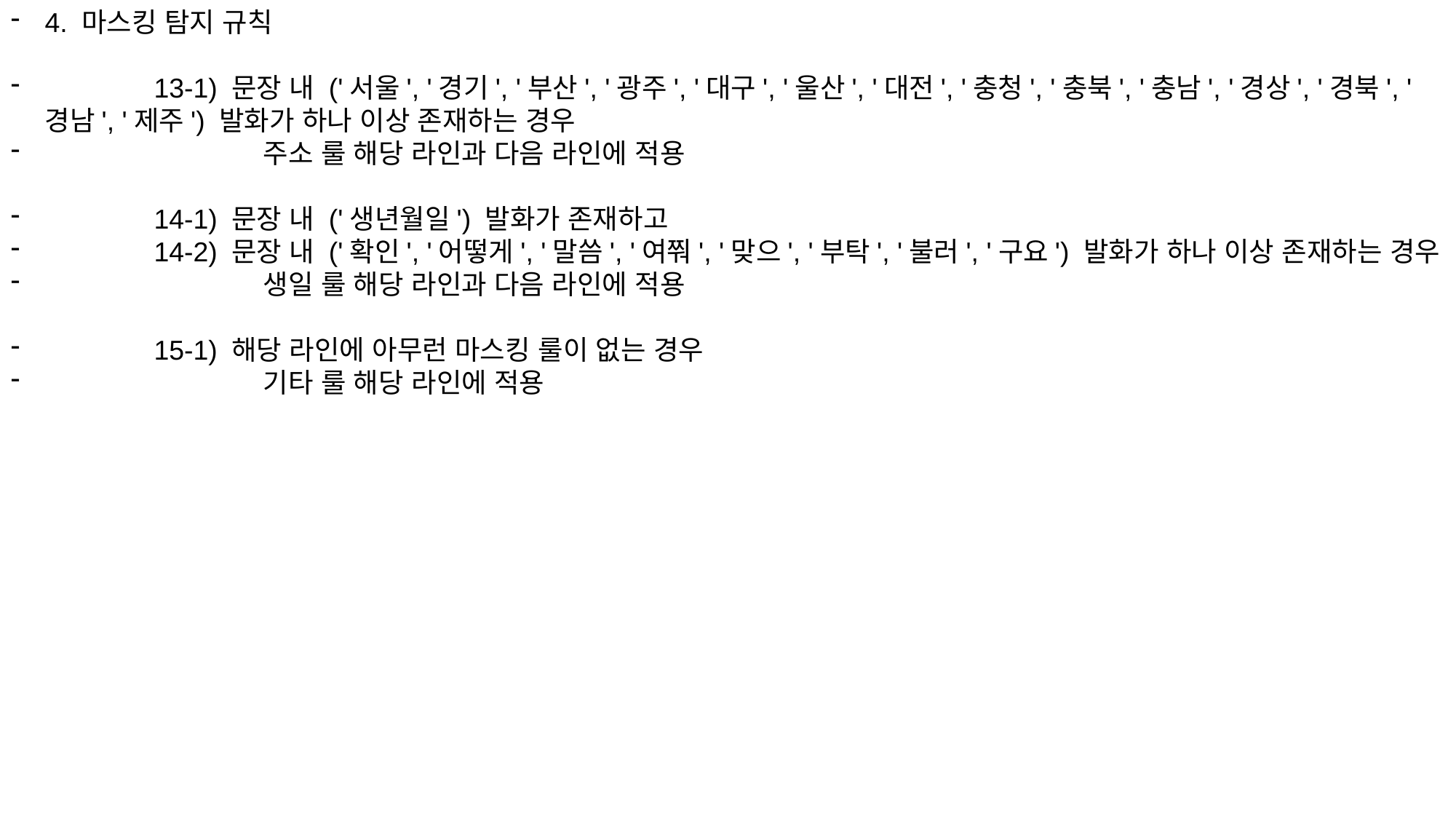

4. 마스킹 탐지 규칙

	13-1) 문장 내 ('서울', '경기', '부산', '광주', '대구', '울산', '대전', '충청', '충북', '충남', '경상', '경북', '경남', '제주') 발화가 하나 이상 존재하는 경우
		주소 룰 해당 라인과 다음 라인에 적용

	14-1) 문장 내 ('생년월일') 발화가 존재하고
	14-2) 문장 내 ('확인', '어떻게', '말씀', '여쭤', '맞으', '부탁', '불러', '구요') 발화가 하나 이상 존재하는 경우
		생일 룰 해당 라인과 다음 라인에 적용

	15-1) 해당 라인에 아무런 마스킹 룰이 없는 경우
		기타 룰 해당 라인에 적용